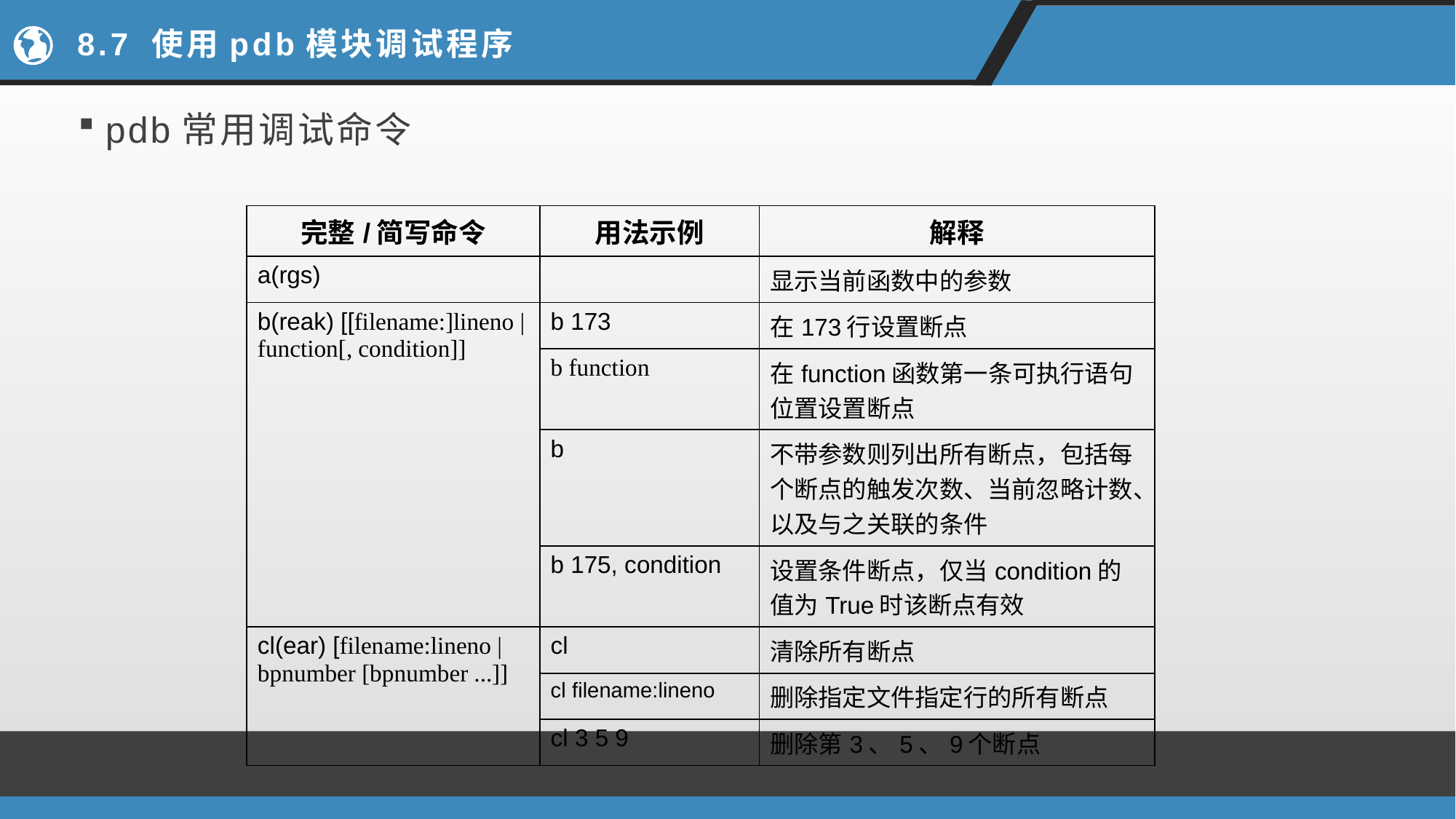

# 8.7 使用pdb模块调试程序

pdb常用调试命令
| 完整/简写命令 | 用法示例 | 解释 |
| --- | --- | --- |
| a(rgs) |  | 显示当前函数中的参数 |
| b(reak) [[filename:]lineno | function[, condition]] | b 173 | 在173行设置断点 |
|  | b function | 在function函数第一条可执行语句位置设置断点 |
|  | b | 不带参数则列出所有断点，包括每个断点的触发次数、当前忽略计数、以及与之关联的条件 |
|  | b 175, condition | 设置条件断点，仅当condition的值为True时该断点有效 |
| cl(ear) [filename:lineno | bpnumber [bpnumber ...]] | cl | 清除所有断点 |
|  | cl filename:lineno | 删除指定文件指定行的所有断点 |
|  | cl 3 5 9 | 删除第3、5、9个断点 |